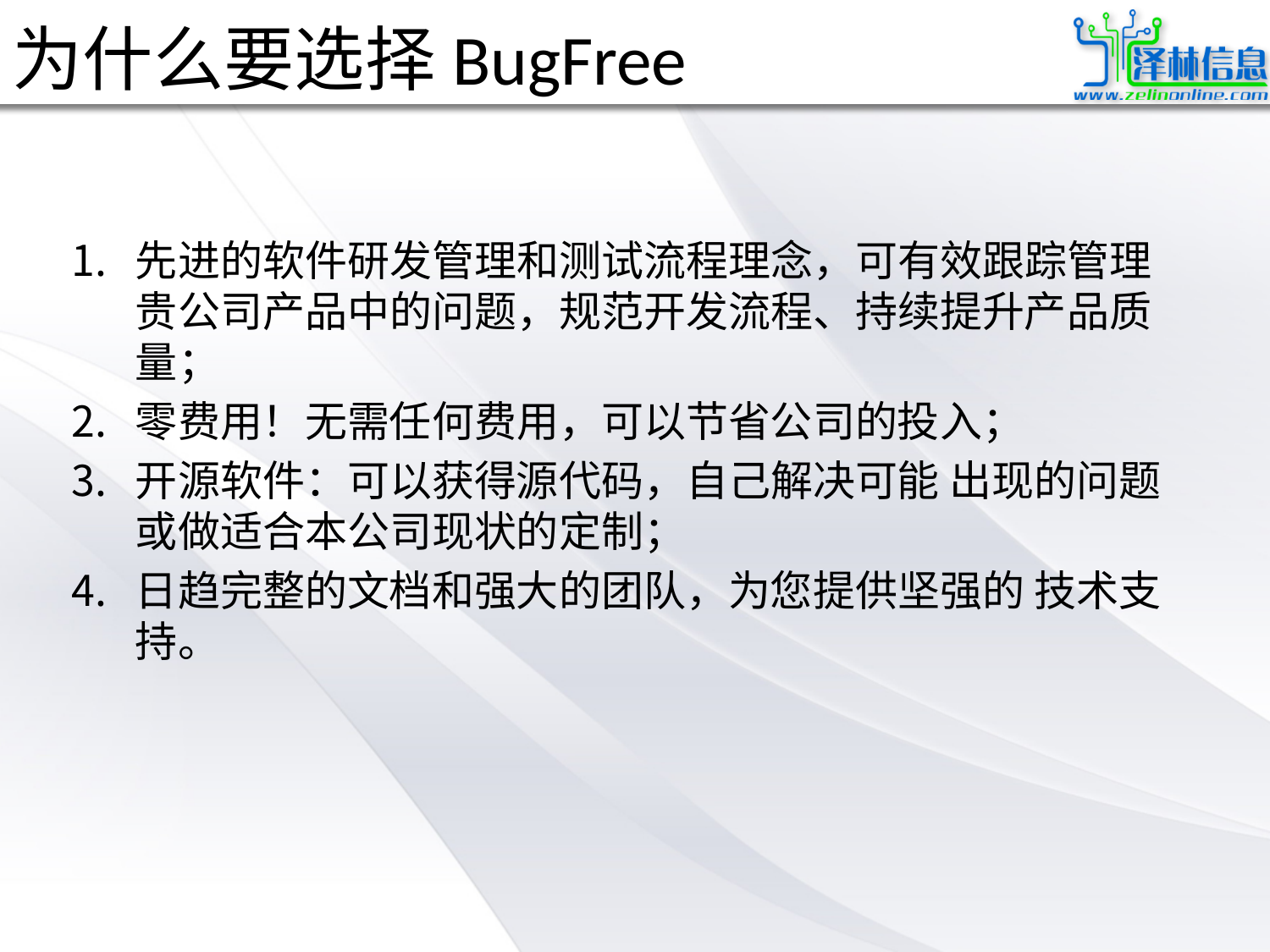

# 为什么要选择BugFree
先进的软件研发管理和测试流程理念，可有效跟踪管理贵公司产品中的问题，规范开发流程、持续提升产品质量；
零费用！无需任何费用，可以节省公司的投入；
开源软件：可以获得源代码，自己解决可能 出现的问题或做适合本公司现状的定制；
日趋完整的文档和强大的团队，为您提供坚强的 技术支持。